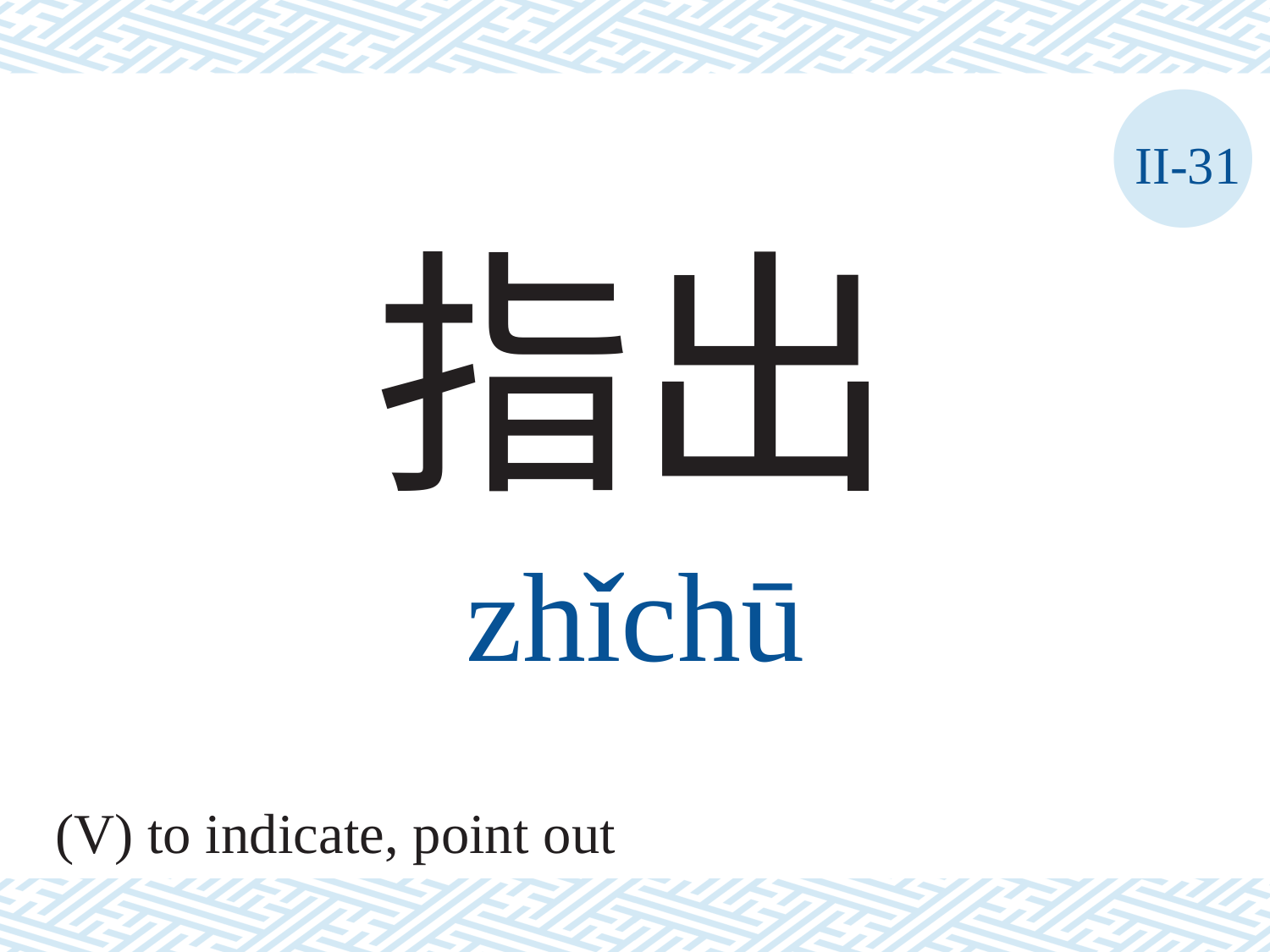

II-31
指出
zhǐchū
(V) to indicate, point out